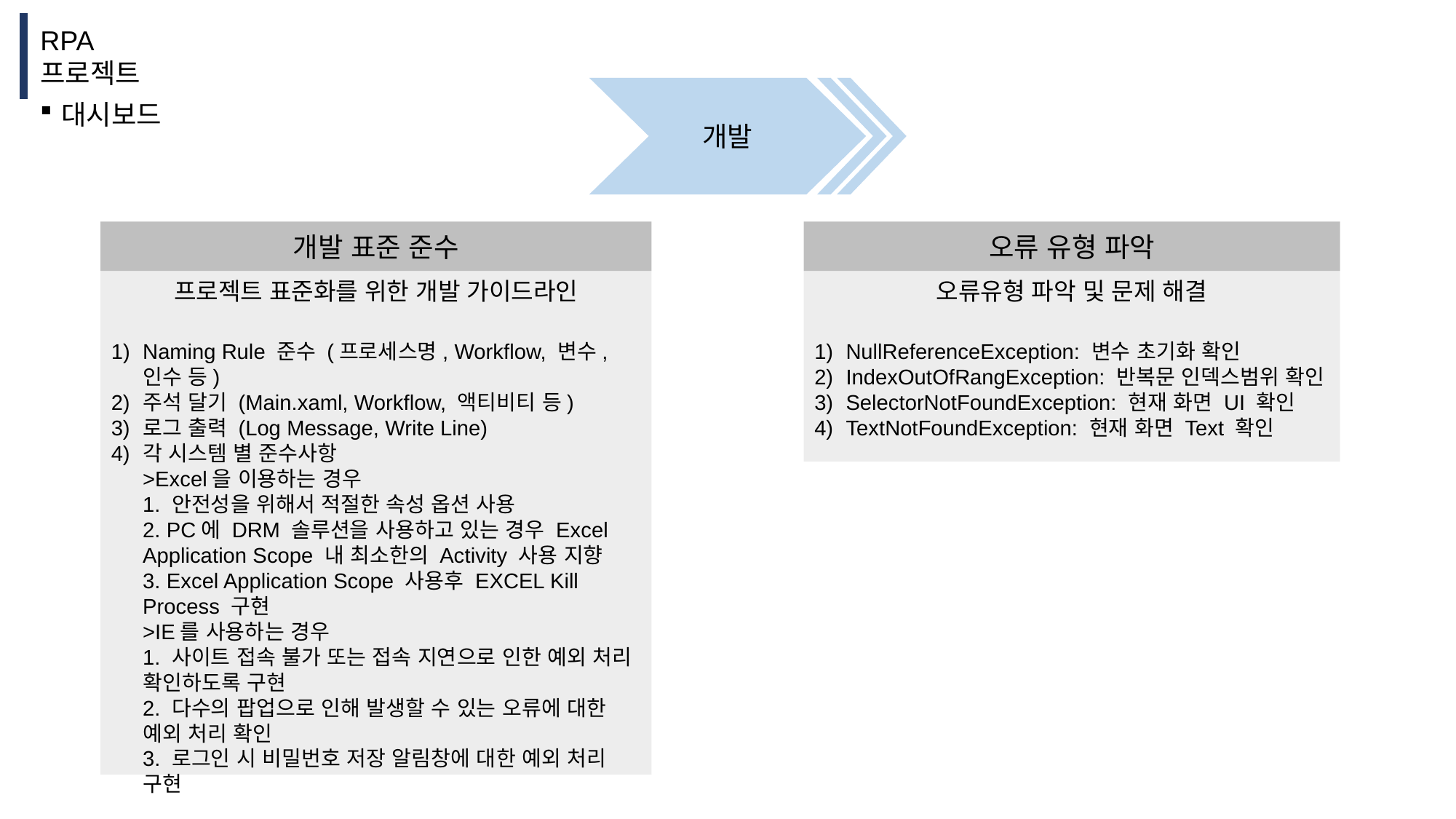

개발

대시보드
개발 표준 준수
오류 유형 파악
프로젝트 표준화를 위한 개발 가이드라인

Naming Rule 준수 (프로세스명, Workflow, 변수, 인수 등)
주석 달기 (Main.xaml, Workflow, 액티비티 등)
로그 출력 (Log Message, Write Line)
각 시스템 별 준수사항
>Excel을 이용하는 경우
1. 안전성을 위해서 적절한 속성 옵션 사용
2. PC에 DRM 솔루션을 사용하고 있는 경우 Excel Application Scope 내 최소한의 Activity 사용 지향
3. Excel Application Scope 사용후 EXCEL Kill Process 구현
>IE를 사용하는 경우
1. 사이트 접속 불가 또는 접속 지연으로 인한 예외 처리
확인하도록 구현
2. 다수의 팝업으로 인해 발생할 수 있는 오류에 대한 예외 처리 확인
3. 로그인 시 비밀번호 저장 알림창에 대한 예외 처리 구현
오류유형 파악 및 문제 해결

NullReferenceException: 변수 초기화 확인
IndexOutOfRangException: 반복문 인덱스범위 확인
SelectorNotFoundException: 현재 화면 UI 확인
TextNotFoundException: 현재 화면 Text 확인